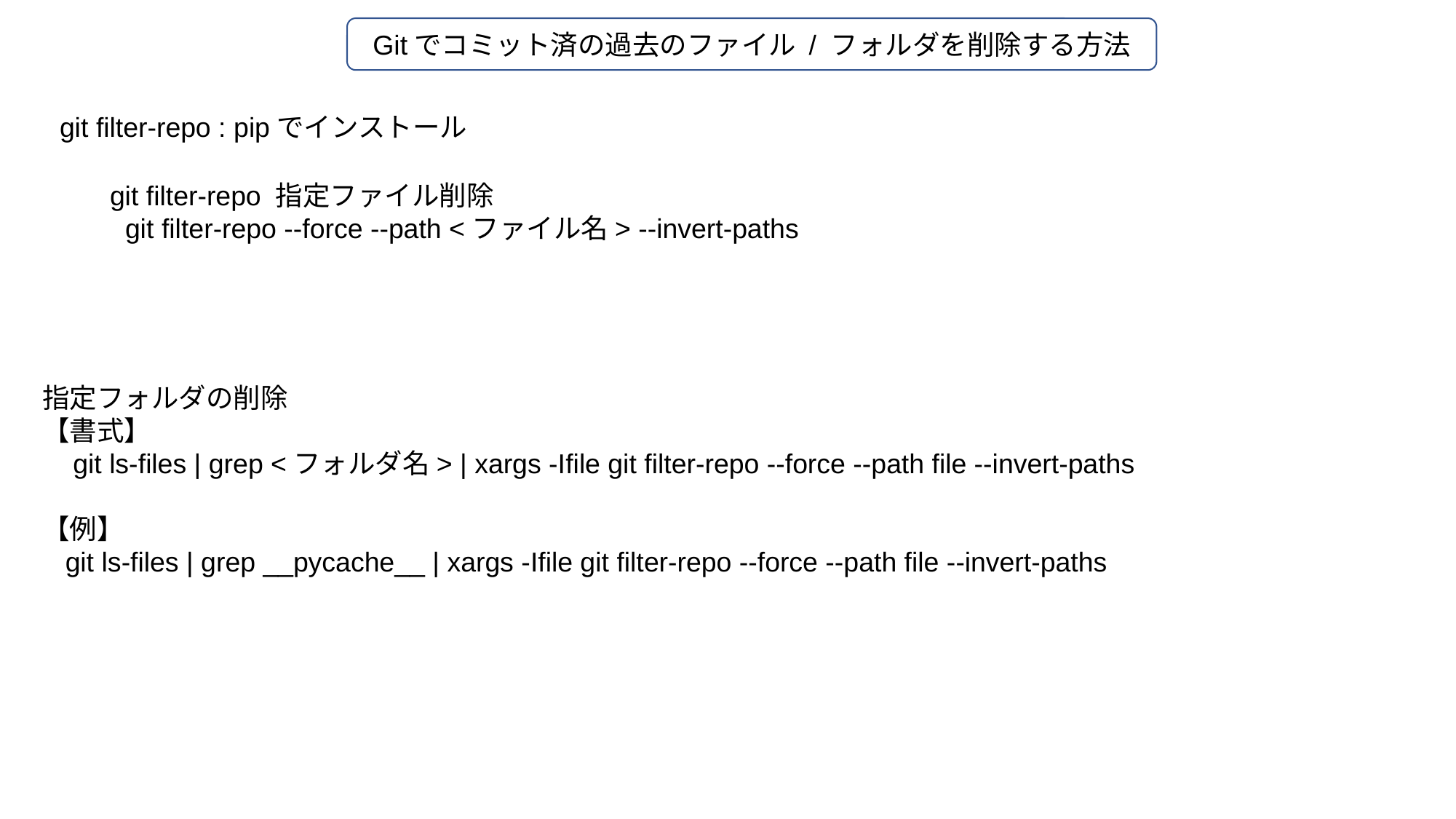

Gitでコミット済の過去のファイル / フォルダを削除する方法
git filter-repo : pipでインストール
git filter-repo 指定ファイル削除
  git filter-repo --force --path <ファイル名> --invert-paths
指定フォルダの削除
【書式】
    git ls-files | grep <フォルダ名> | xargs -Ifile git filter-repo --force --path file --invert-paths

【例】
   git ls-files | grep __pycache__ | xargs -Ifile git filter-repo --force --path file --invert-paths